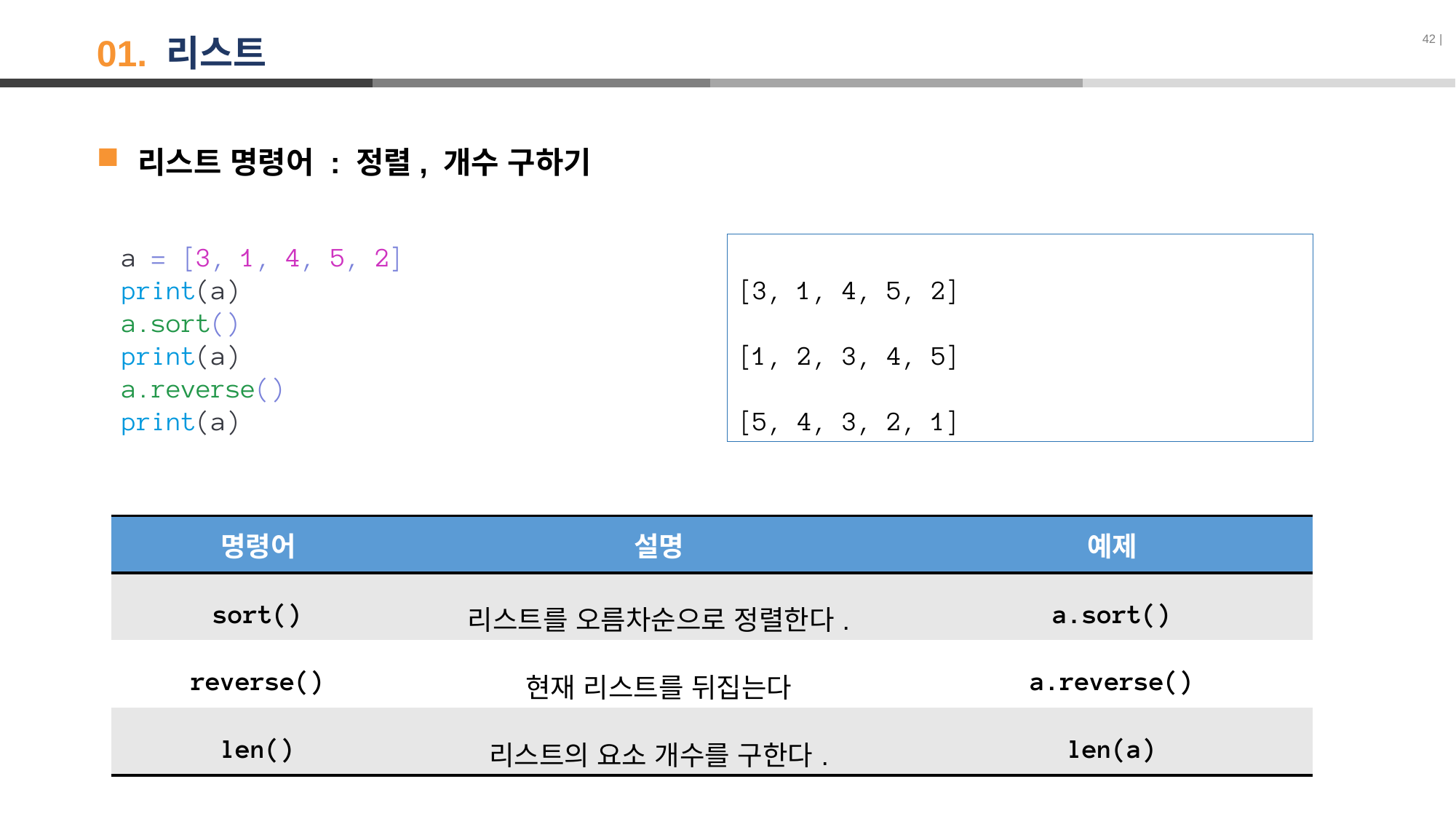

42 |
# 01. 리스트
리스트 명령어 : 정렬, 개수 구하기
a = [3, 1, 4, 5, 2]
print(a)
a.sort()
print(a)
a.reverse()
print(a)

[3, 1, 4, 5, 2]

[1, 2, 3, 4, 5]

[5, 4, 3, 2, 1]
| 명령어 | 설명 | 예제 |
| --- | --- | --- |
| sort() | 리스트를 오름차순으로 정렬한다. | a.sort() |
| reverse() | 현재 리스트를 뒤집는다 | a.reverse() |
| len() | 리스트의 요소 개수를 구한다. | len(a) |